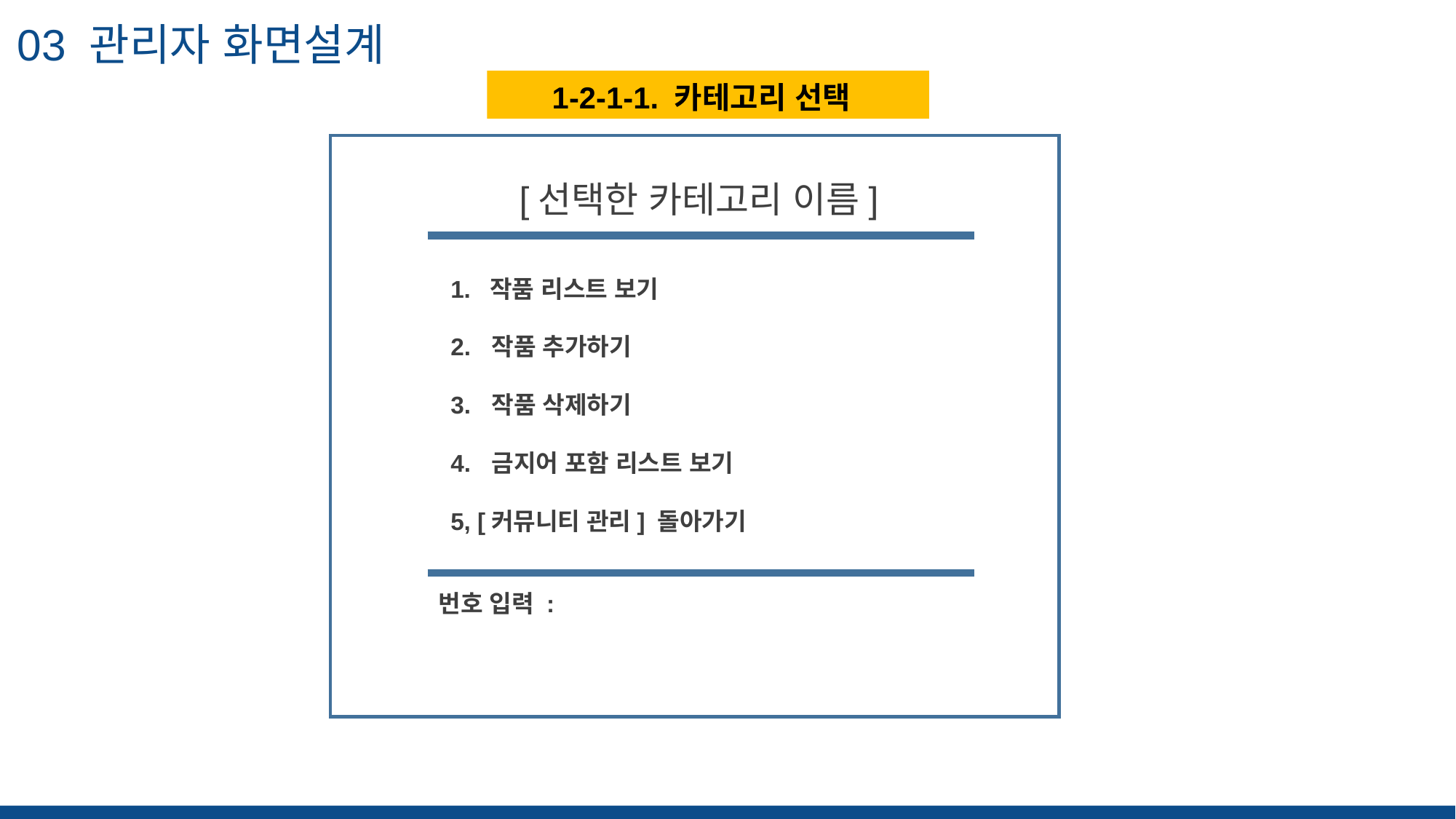

03 관리자 화면설계

1-2-1-1. 카테고리 선택
“ 해당 슬라이드의 핵심 을 적어주세요 ”

 [선택한 카테고리 이름]
1.  작품 리스트 보기

작품 추가하기

작품 삭제하기

금지어 포함 리스트 보기

5, [커뮤니티 관리] 돌아가기
번호 입력 :